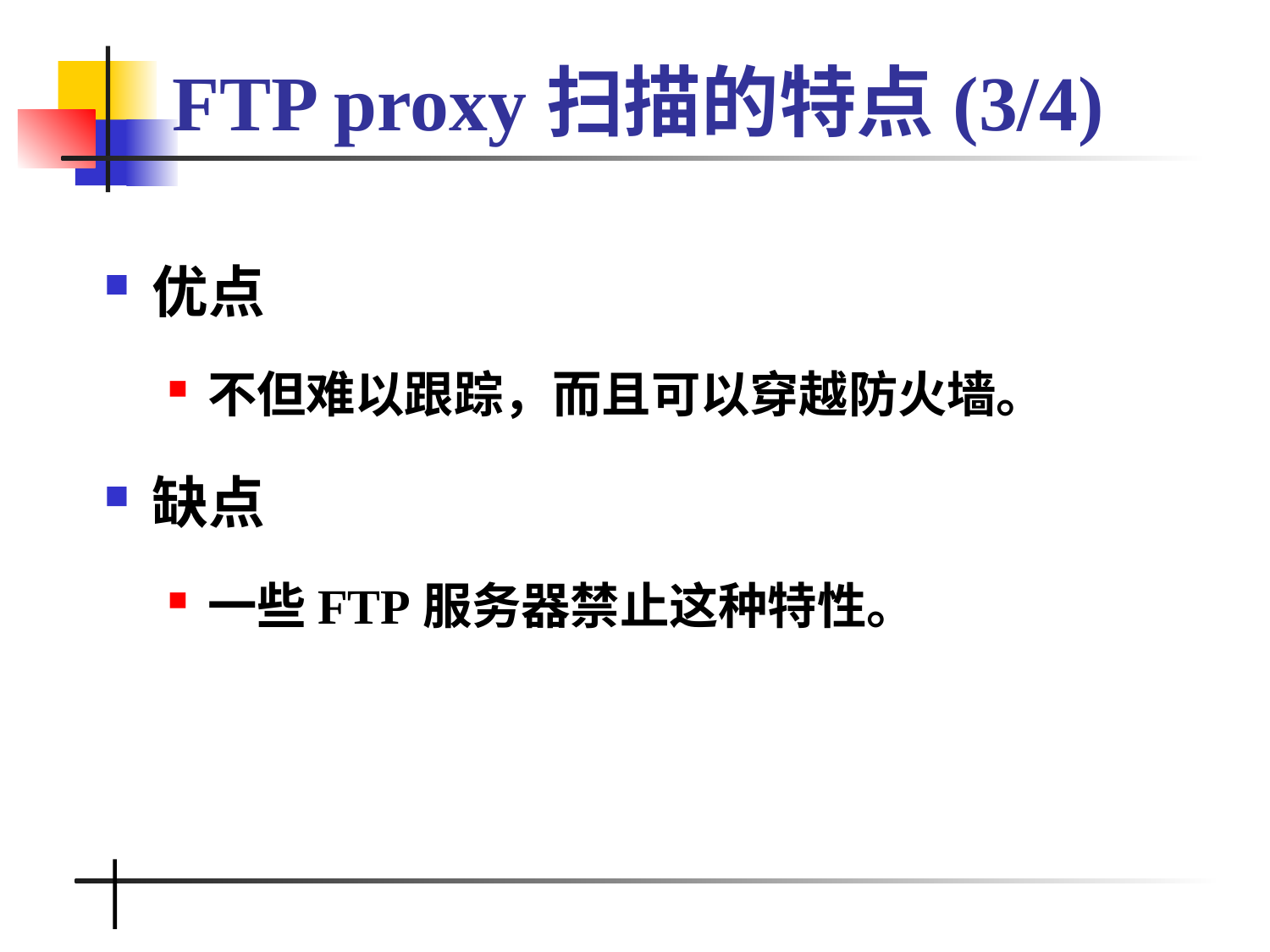

# FTP proxy扫描的特点(3/4)
优点
不但难以跟踪，而且可以穿越防火墙。
缺点
一些FTP服务器禁止这种特性。